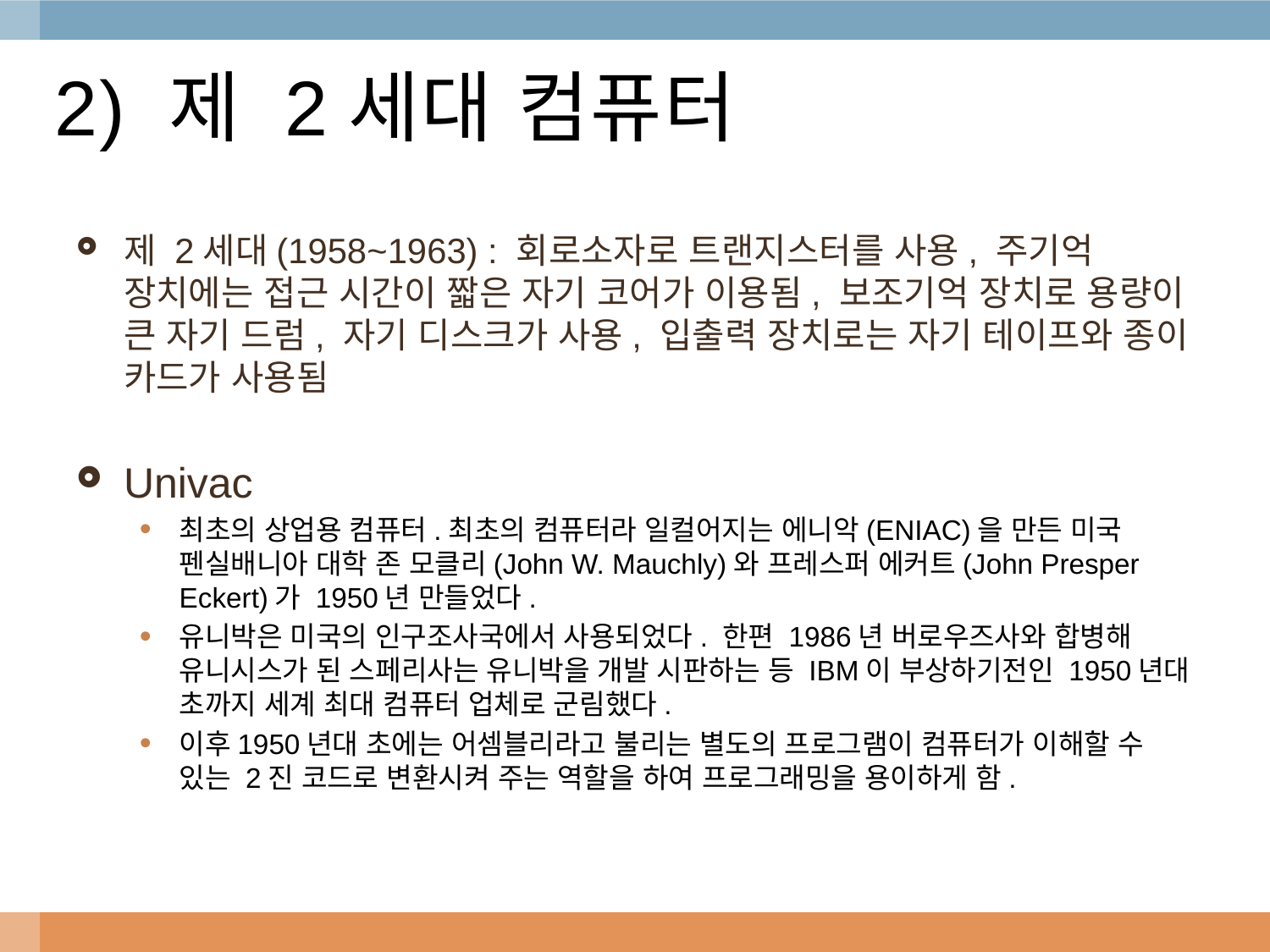

# 2) 제 2세대 컴퓨터
제 2세대(1958~1963) : 회로소자로 트랜지스터를 사용, 주기억 장치에는 접근 시간이 짧은 자기 코어가 이용됨, 보조기억 장치로 용량이 큰 자기 드럼, 자기 디스크가 사용, 입출력 장치로는 자기 테이프와 종이 카드가 사용됨

Univac
최초의 상업용 컴퓨터.최초의 컴퓨터라 일컬어지는 에니악(ENIAC)을 만든 미국 펜실배니아 대학 존 모클리(John W. Mauchly)와 프레스퍼 에커트(John Presper Eckert)가 1950년 만들었다.
유니박은 미국의 인구조사국에서 사용되었다. 한편 1986년 버로우즈사와 합병해 유니시스가 된 스페리사는 유니박을 개발 시판하는 등 IBM이 부상하기전인 1950년대 초까지 세계 최대 컴퓨터 업체로 군림했다.
이후1950년대 초에는 어셈블리라고 불리는 별도의 프로그램이 컴퓨터가 이해할 수 있는 2진 코드로 변환시켜 주는 역할을 하여 프로그래밍을 용이하게 함.